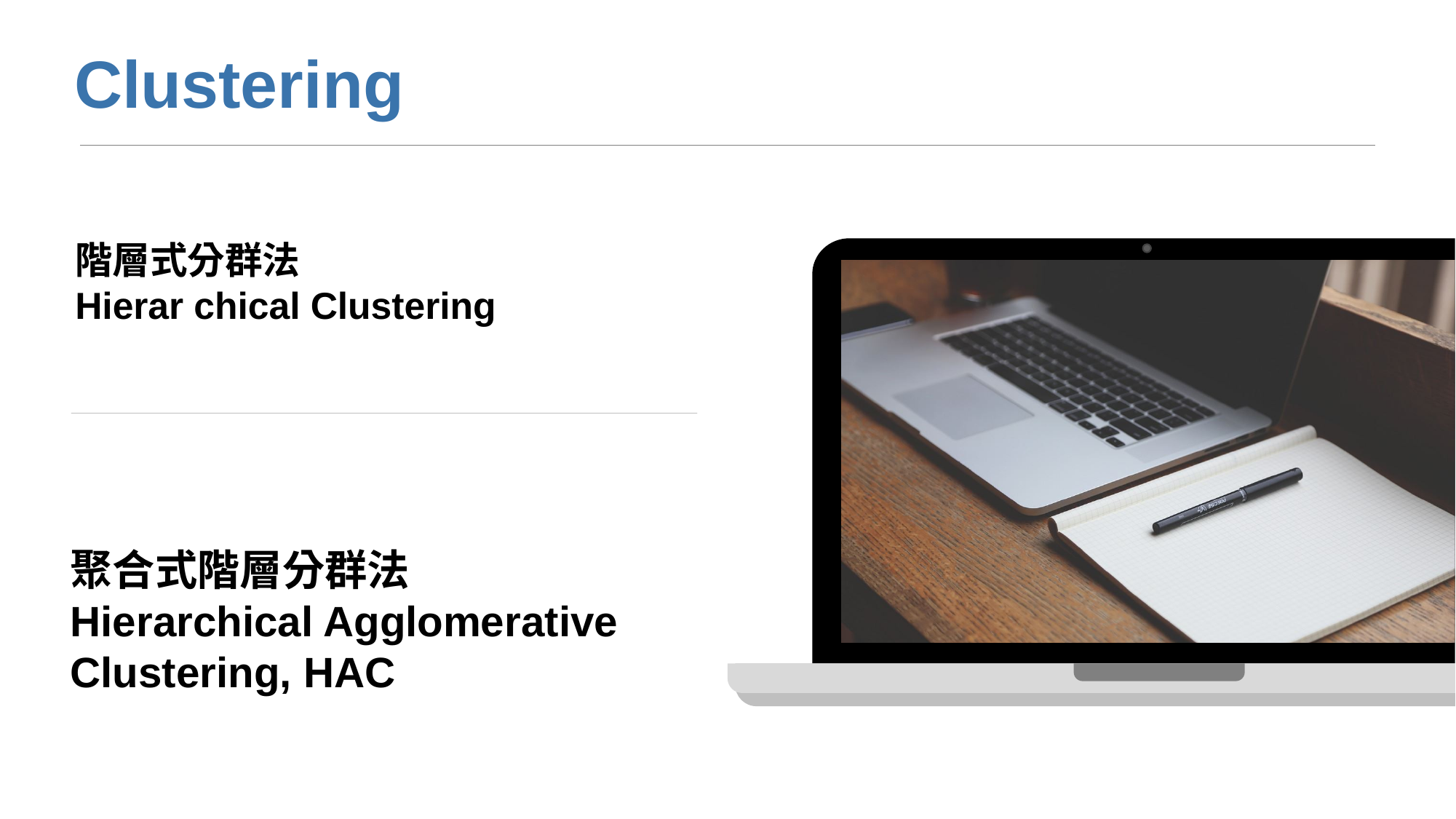

Clustering
階層式分群法
Hierar chical Clustering

聚合式階層分群法Hierarchical Agglomerative Clustering, HAC